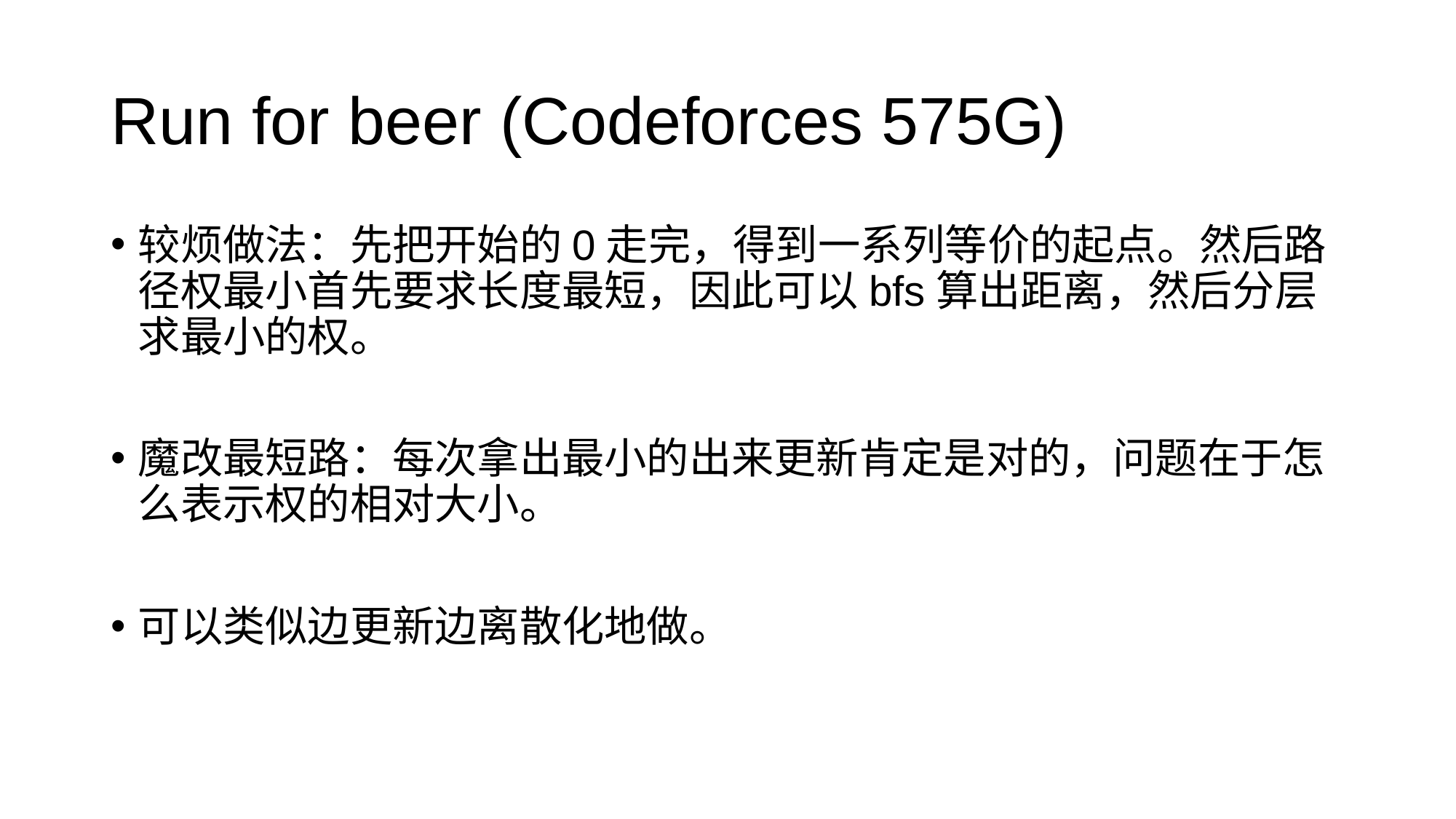

# Run for beer (Codeforces 575G)
较烦做法：先把开始的0走完，得到一系列等价的起点。然后路径权最小首先要求长度最短，因此可以bfs算出距离，然后分层求最小的权。

魔改最短路：每次拿出最小的出来更新肯定是对的，问题在于怎么表示权的相对大小。

可以类似边更新边离散化地做。